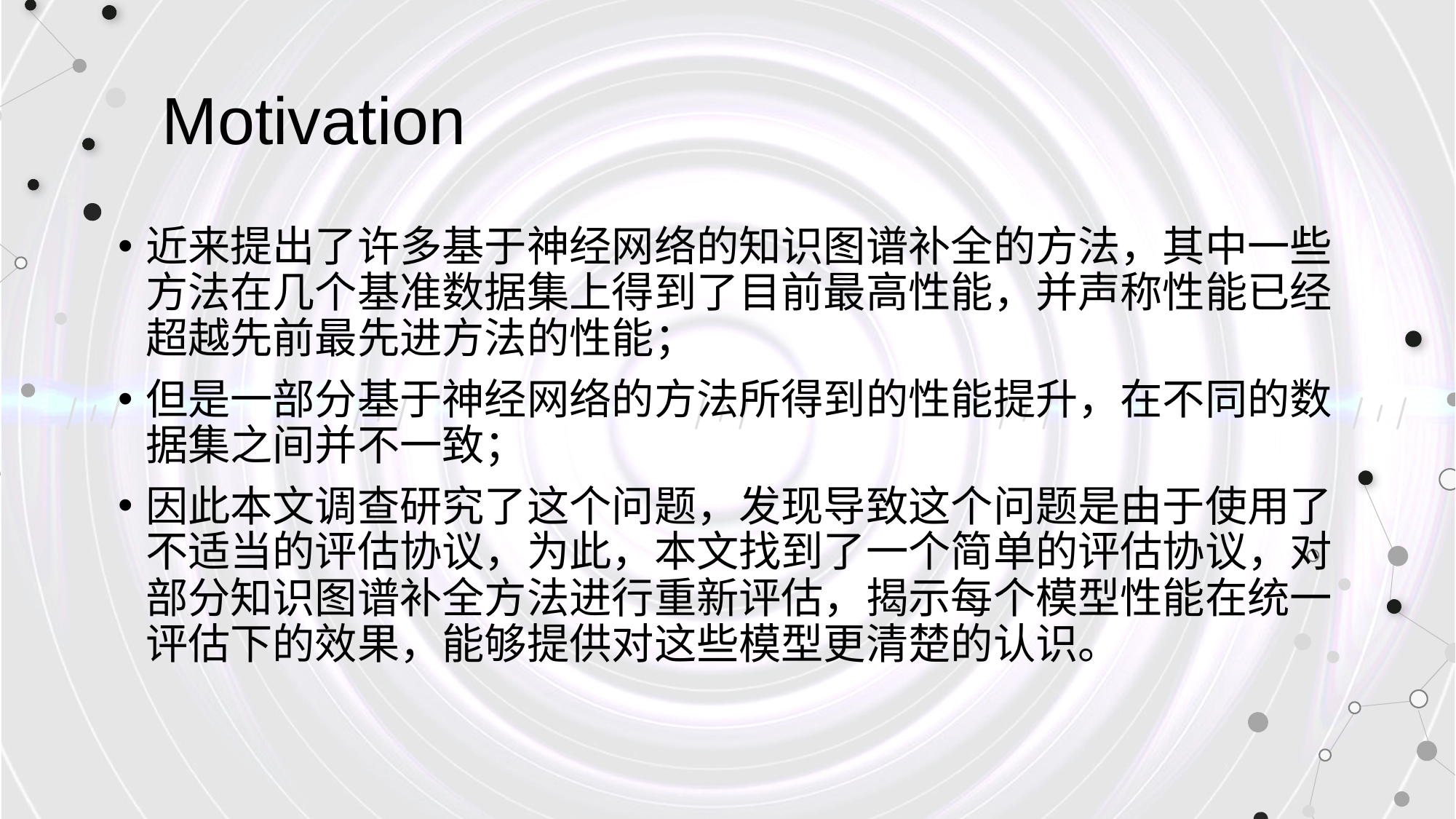

Motivation

近来提出了许多基于神经网络的知识图谱补全的方法，其中一些方法在几个基准数据集上得到了目前最高性能，并声称性能已经超越先前最先进方法的性能；
但是一部分基于神经网络的方法所得到的性能提升，在不同的数据集之间并不一致；
因此本文调查研究了这个问题，发现导致这个问题是由于使用了不适当的评估协议，为此，本文找到了一个简单的评估协议，对部分知识图谱补全方法进行重新评估，揭示每个模型性能在统一评估下的效果，能够提供对这些模型更清楚的认识。